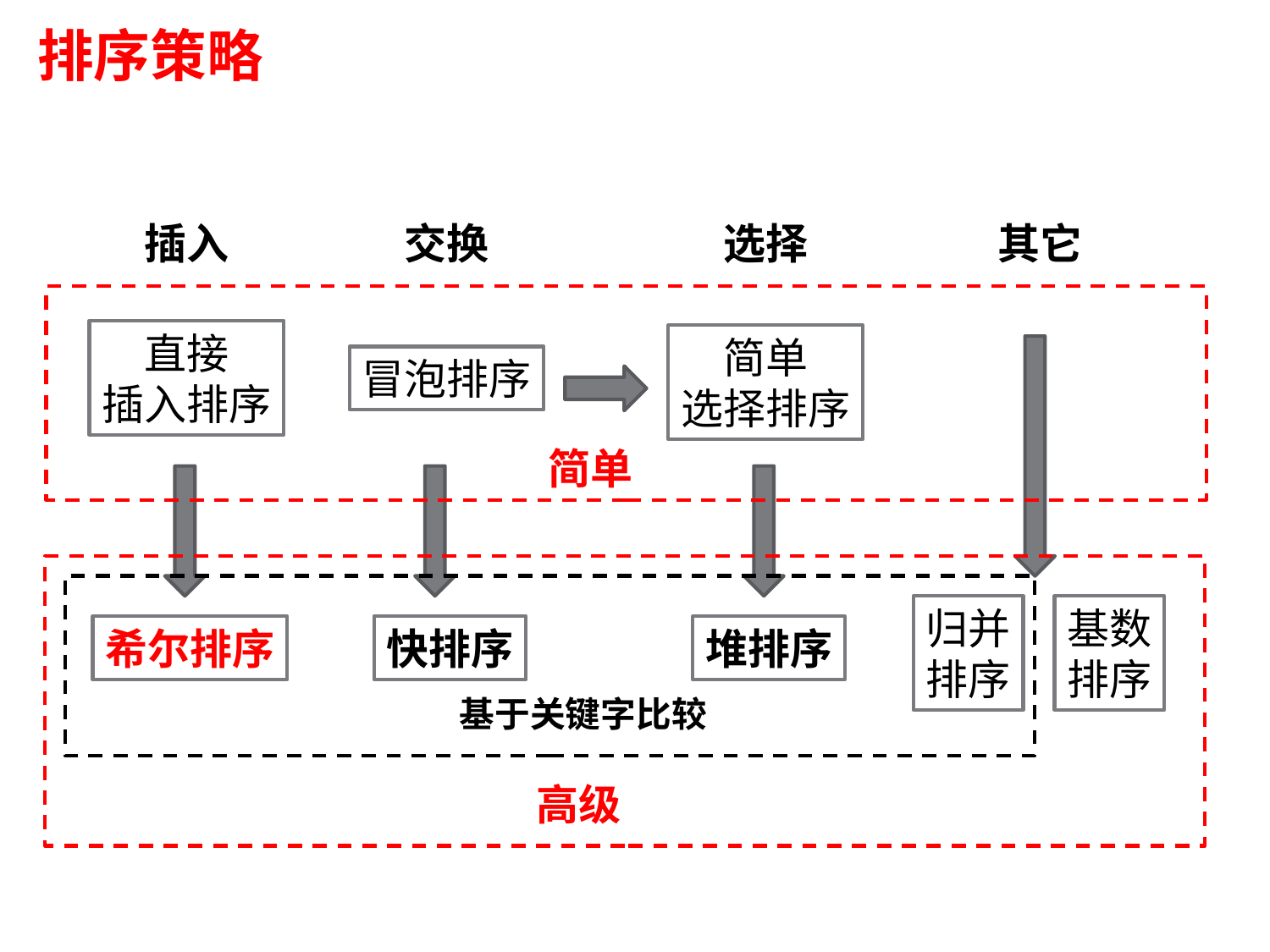

排序策略
插入
交换
选择
其它

直接
插入排序
简单
选择排序

冒泡排序

简单

归并
排序
基数
排序
希尔排序
快排序
堆排序
基于关键字比较
高级